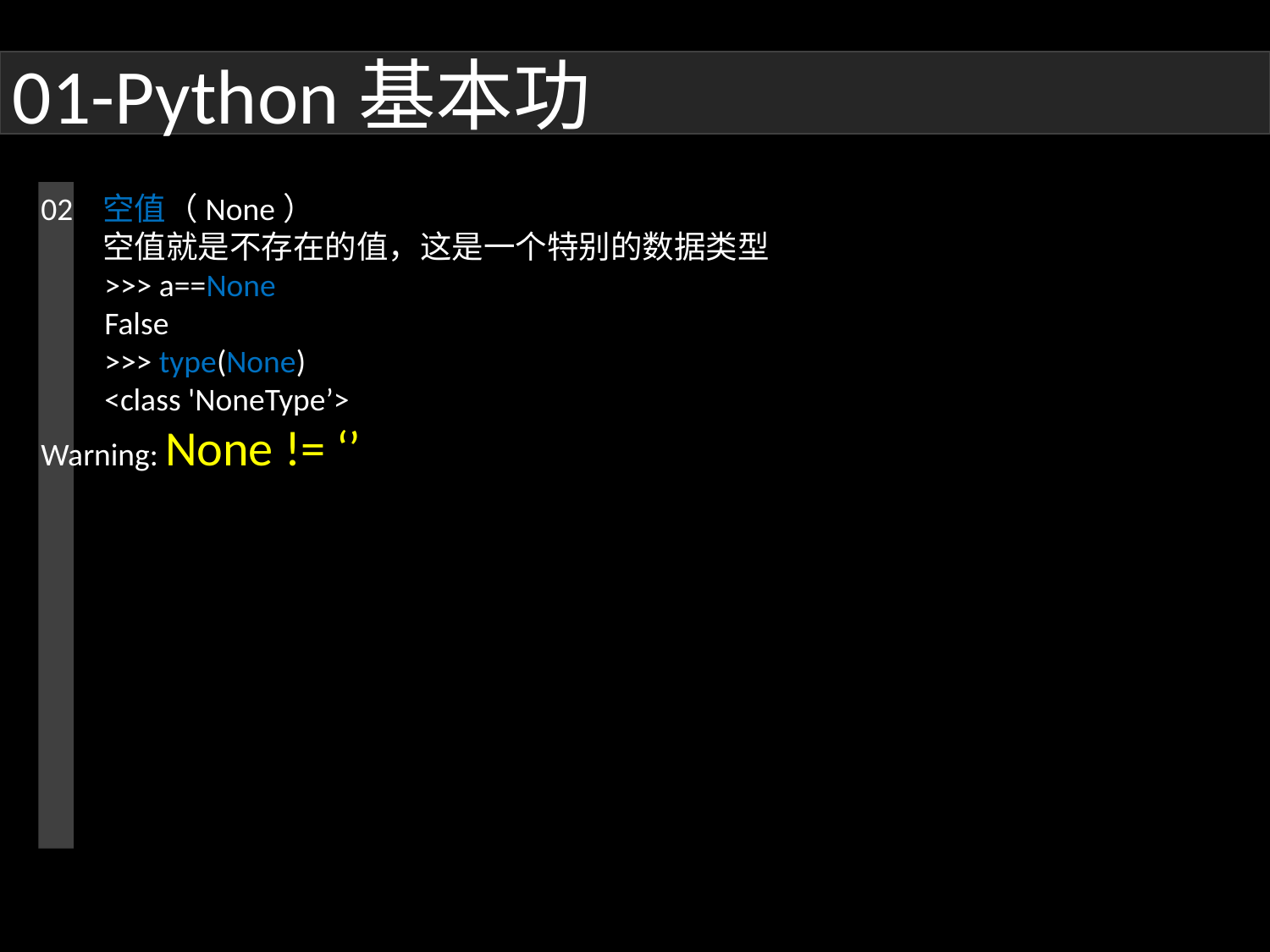

01-Python基本功
02	空值（None）
	空值就是不存在的值，这是一个特别的数据类型
>>> a==None
False
>>> type(None)
<class 'NoneType’>
Warning: None != ‘’